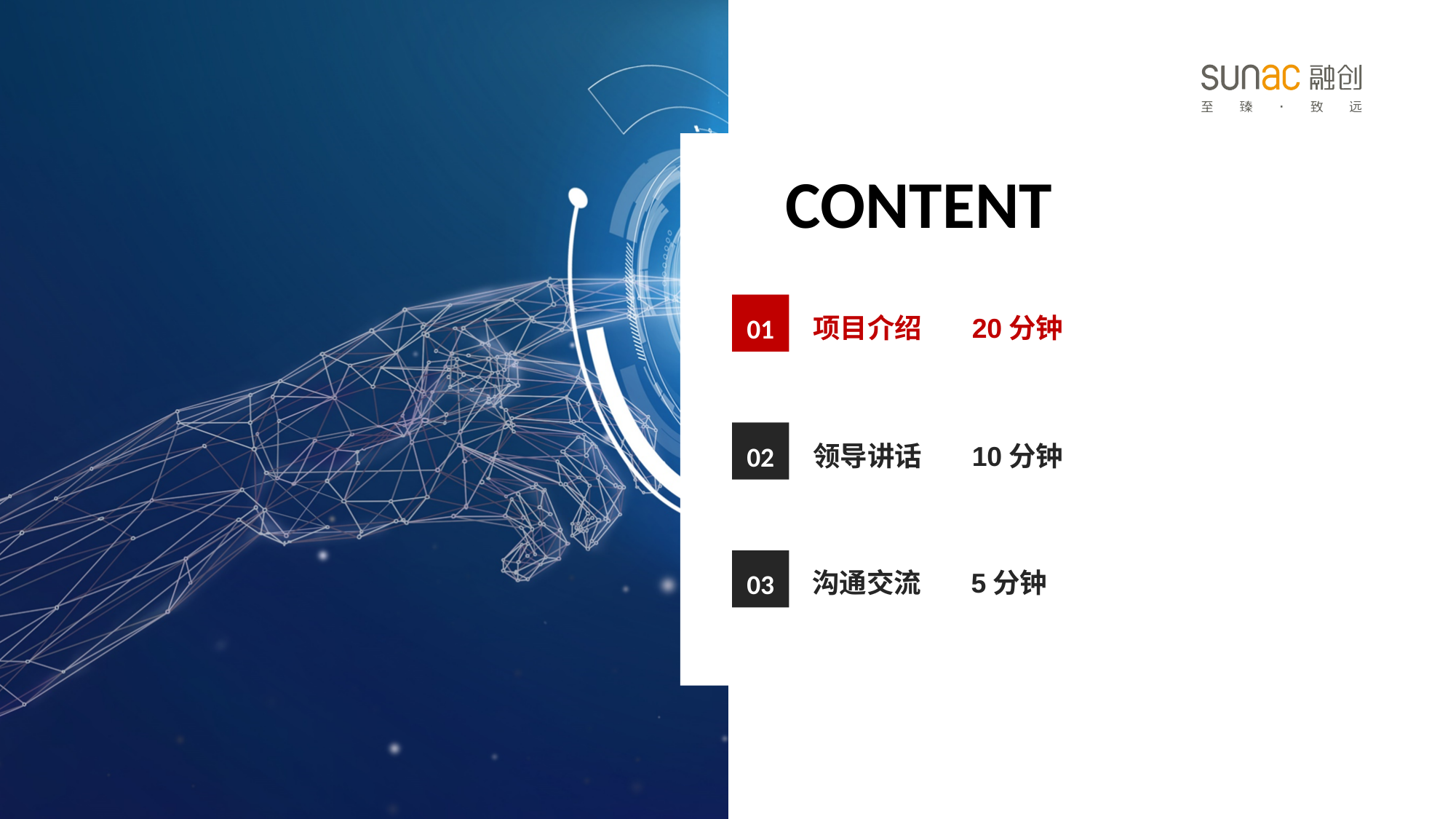

CONTENT
01
项目介绍       20分钟
02
领导讲话       10分钟
03
沟通交流       5分钟